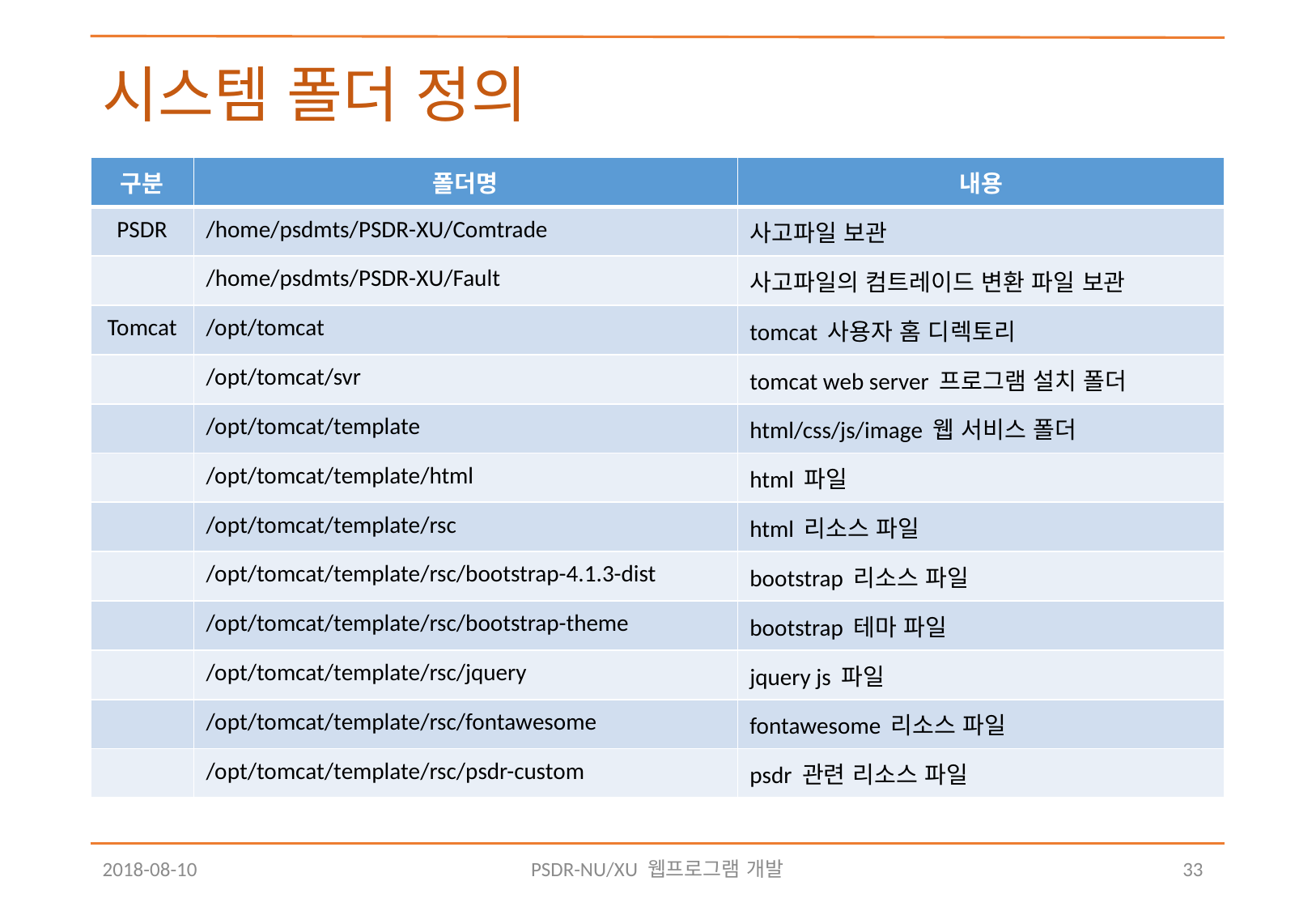

# 시스템 폴더 정의
| 구분 | 폴더명 | 내용 |
| --- | --- | --- |
| PSDR | /home/psdmts/PSDR-XU/Comtrade | 사고파일 보관 |
|  | /home/psdmts/PSDR-XU/Fault | 사고파일의 컴트레이드 변환 파일 보관 |
| Tomcat | /opt/tomcat | tomcat 사용자 홈 디렉토리 |
|  | /opt/tomcat/svr | tomcat web server 프로그램 설치 폴더 |
|  | /opt/tomcat/template | html/css/js/image 웹 서비스 폴더 |
|  | /opt/tomcat/template/html | html 파일 |
|  | /opt/tomcat/template/rsc | html 리소스 파일 |
|  | /opt/tomcat/template/rsc/bootstrap-4.1.3-dist | bootstrap 리소스 파일 |
|  | /opt/tomcat/template/rsc/bootstrap-theme | bootstrap 테마 파일 |
|  | /opt/tomcat/template/rsc/jquery | jquery js 파일 |
|  | /opt/tomcat/template/rsc/fontawesome | fontawesome 리소스 파일 |
|  | /opt/tomcat/template/rsc/psdr-custom | psdr 관련 리소스 파일 |
2018-08-10
PSDR-NU/XU 웹프로그램 개발
33